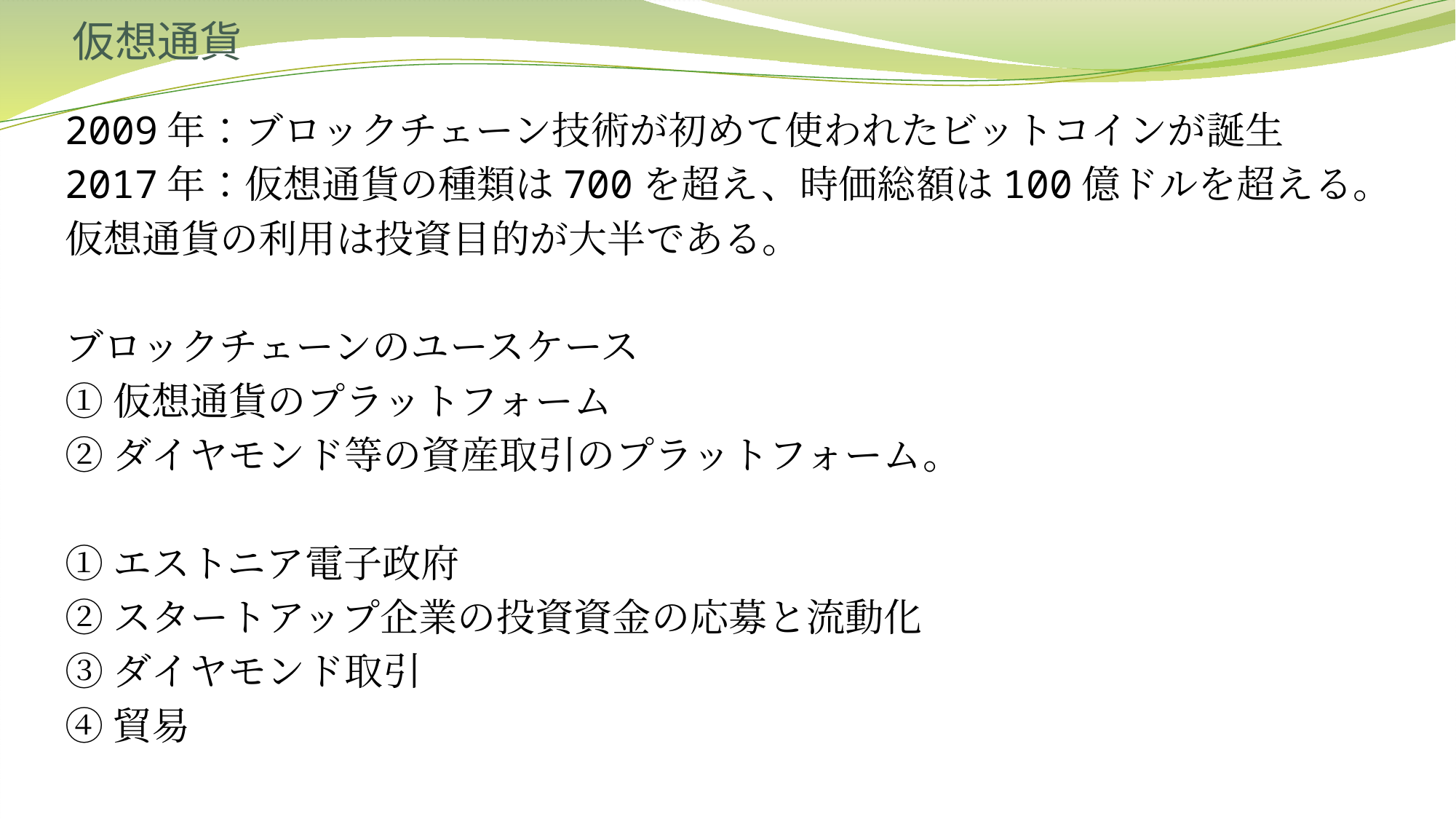

# 仮想通貨
2009年：ブロックチェーン技術が初めて使われたビットコインが誕生
2017年：仮想通貨の種類は700を超え、時価総額は100億ドルを超える。
仮想通貨の利用は投資目的が大半である。

ブロックチェーンのユースケース
①仮想通貨のプラットフォーム
②ダイヤモンド等の資産取引のプラットフォーム。

①エストニア電子政府
②スタートアップ企業の投資資金の応募と流動化
③ダイヤモンド取引
④貿易